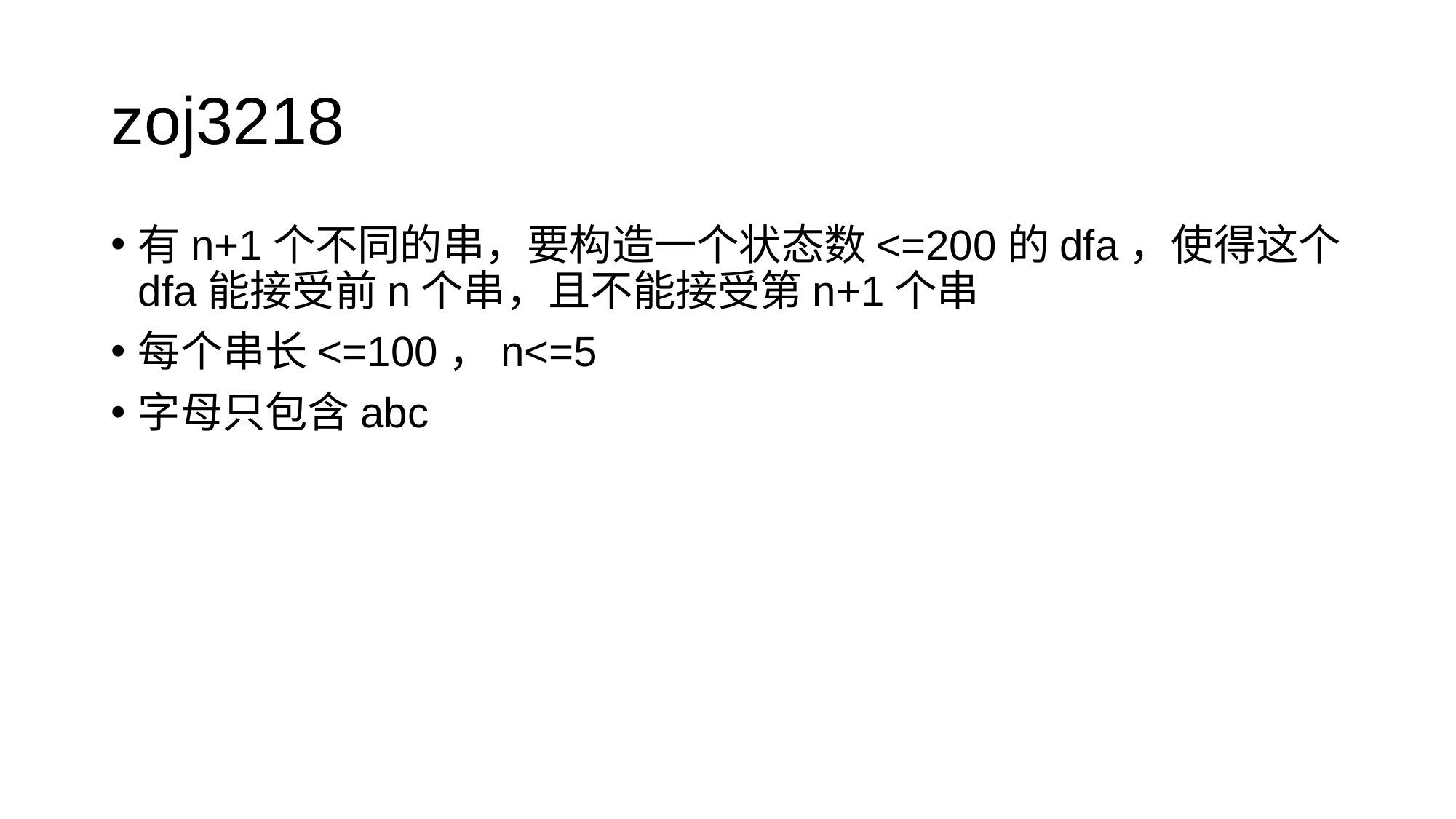

# zoj3218
有n+1个不同的串，要构造一个状态数<=200的dfa，使得这个dfa能接受前n个串，且不能接受第n+1个串
每个串长<=100，n<=5
字母只包含abc